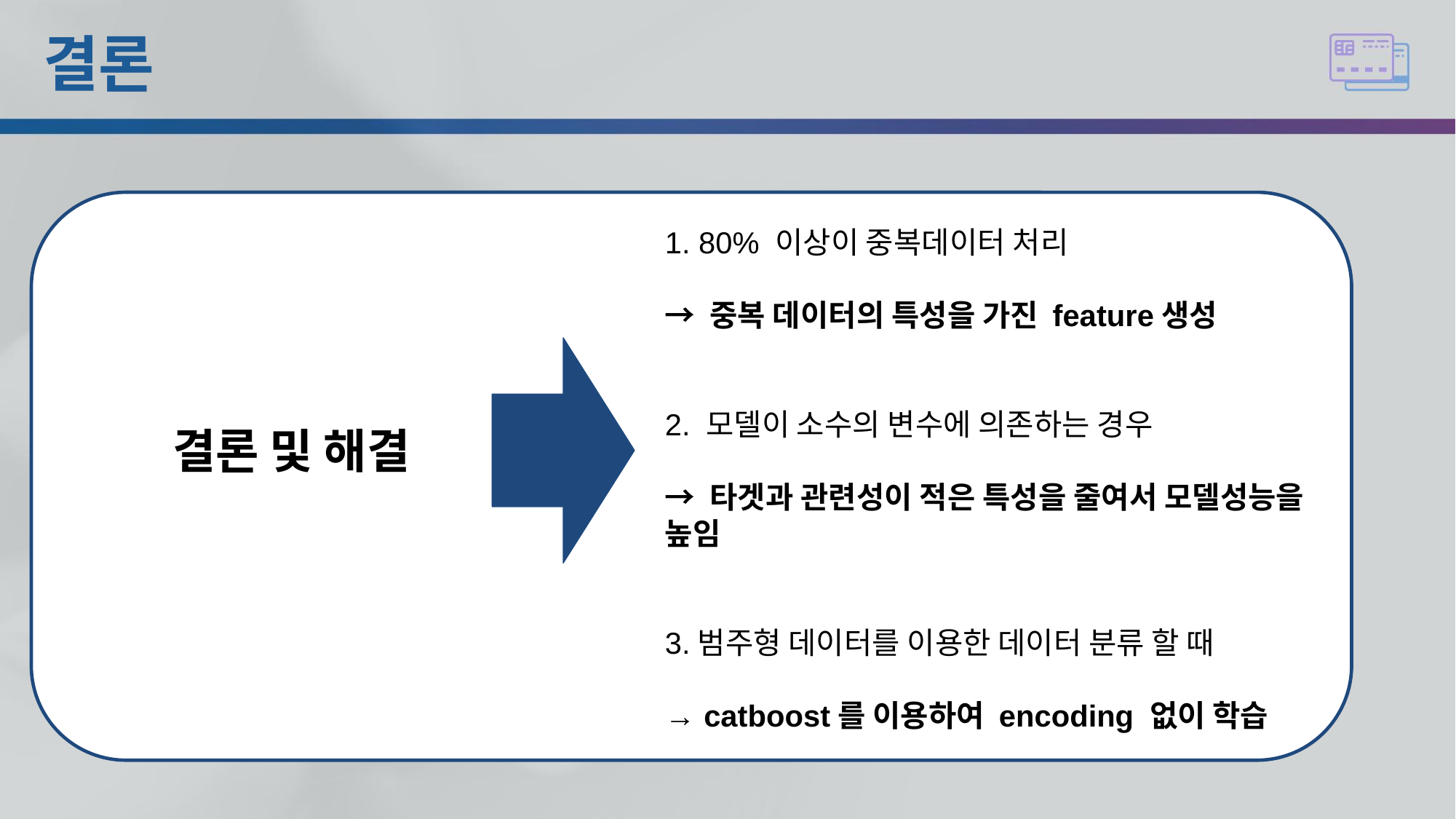

# 결론

1. 80% 이상이 중복데이터 처리

→ 중복 데이터의 특성을 가진 feature생성

2. 모델이 소수의 변수에 의존하는 경우

→ 타겟과 관련성이 적은 특성을 줄여서 모델성능을 높임

3.범주형 데이터를 이용한 데이터 분류 할 때

→ catboost를 이용하여 encoding 없이 학습

결론 및 해결